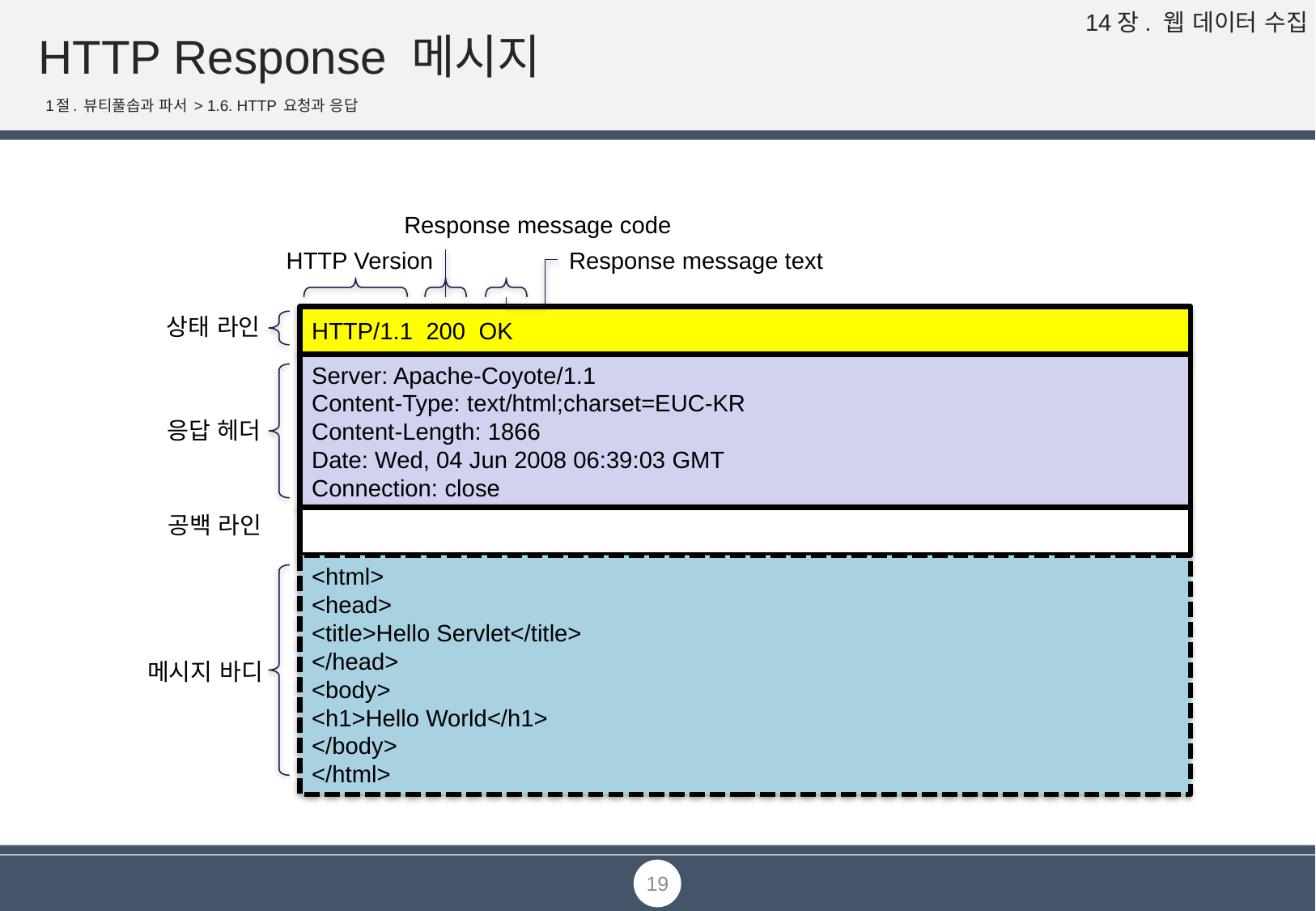

# HTTP Response 메시지
1절. 뷰티풀솝과 파서 > 1.6. HTTP 요청과 응답

Response message code
HTTP Version
Response message text

상태 라인
HTTP/1.1  200  OK

Server: Apache-Coyote/1.1
Content-Type: text/html;charset=EUC-KR
Content-Length: 1866
Date: Wed, 04 Jun 2008 06:39:03 GMT
Connection: close

응답 헤더
공백 라인

<html>
<head>
<title>Hello Servlet</title>
</head>
<body>
<h1>Hello World</h1>
</body>
</html>

메시지 바디
19